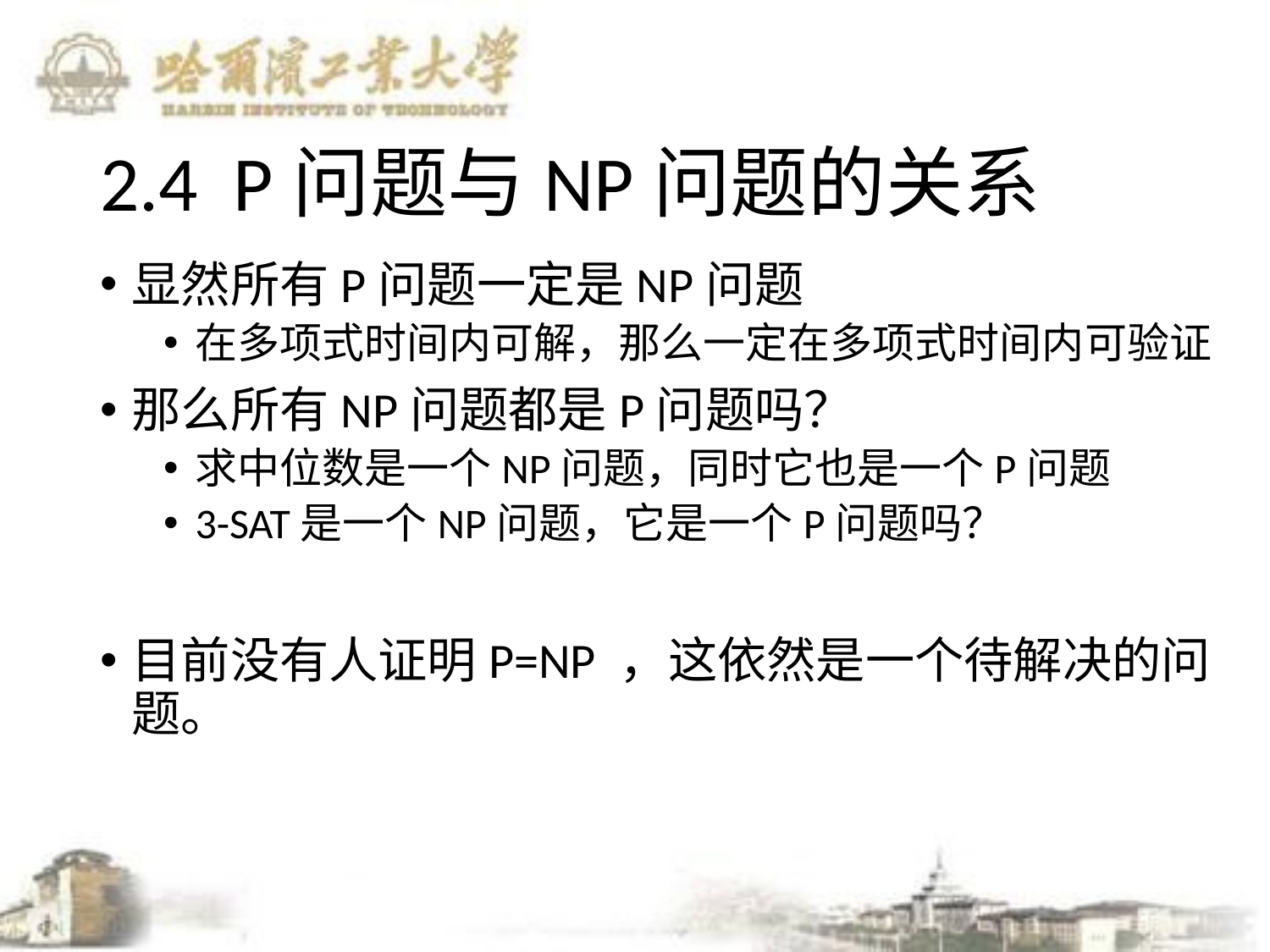

# 2.4  P问题与NP问题的关系
显然所有P问题一定是NP问题
在多项式时间内可解，那么一定在多项式时间内可验证
那么所有NP问题都是P问题吗？
求中位数是一个NP问题，同时它也是一个P问题
3-SAT是一个NP问题，它是一个P问题吗？

目前没有人证明P=NP ，这依然是一个待解决的问题。